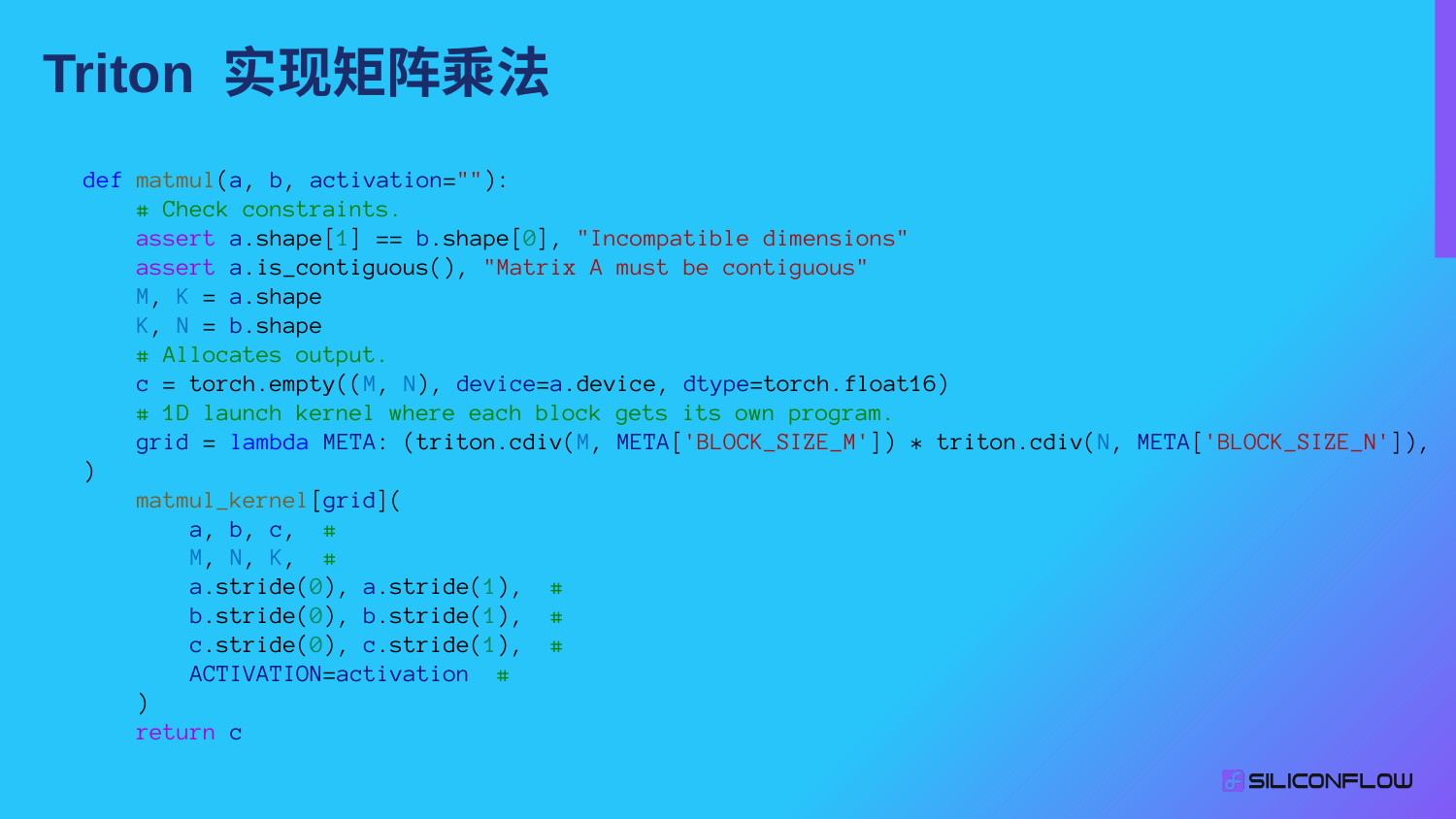

Triton 实现矩阵乘法

def matmul(a, b, activation=""):
    # Check constraints.
    assert a.shape[1] == b.shape[0], "Incompatible dimensions"
    assert a.is_contiguous(), "Matrix A must be contiguous"
    M, K = a.shape
    K, N = b.shape
    # Allocates output.
    c = torch.empty((M, N), device=a.device, dtype=torch.float16)
    # 1D launch kernel where each block gets its own program.
    grid = lambda META: (triton.cdiv(M, META['BLOCK_SIZE_M']) * triton.cdiv(N, META['BLOCK_SIZE_N']), )
    matmul_kernel[grid](
        a, b, c,  #
        M, N, K,  #
        a.stride(0), a.stride(1),  #
        b.stride(0), b.stride(1),  #
        c.stride(0), c.stride(1),  #
        ACTIVATION=activation  #
    )
    return c